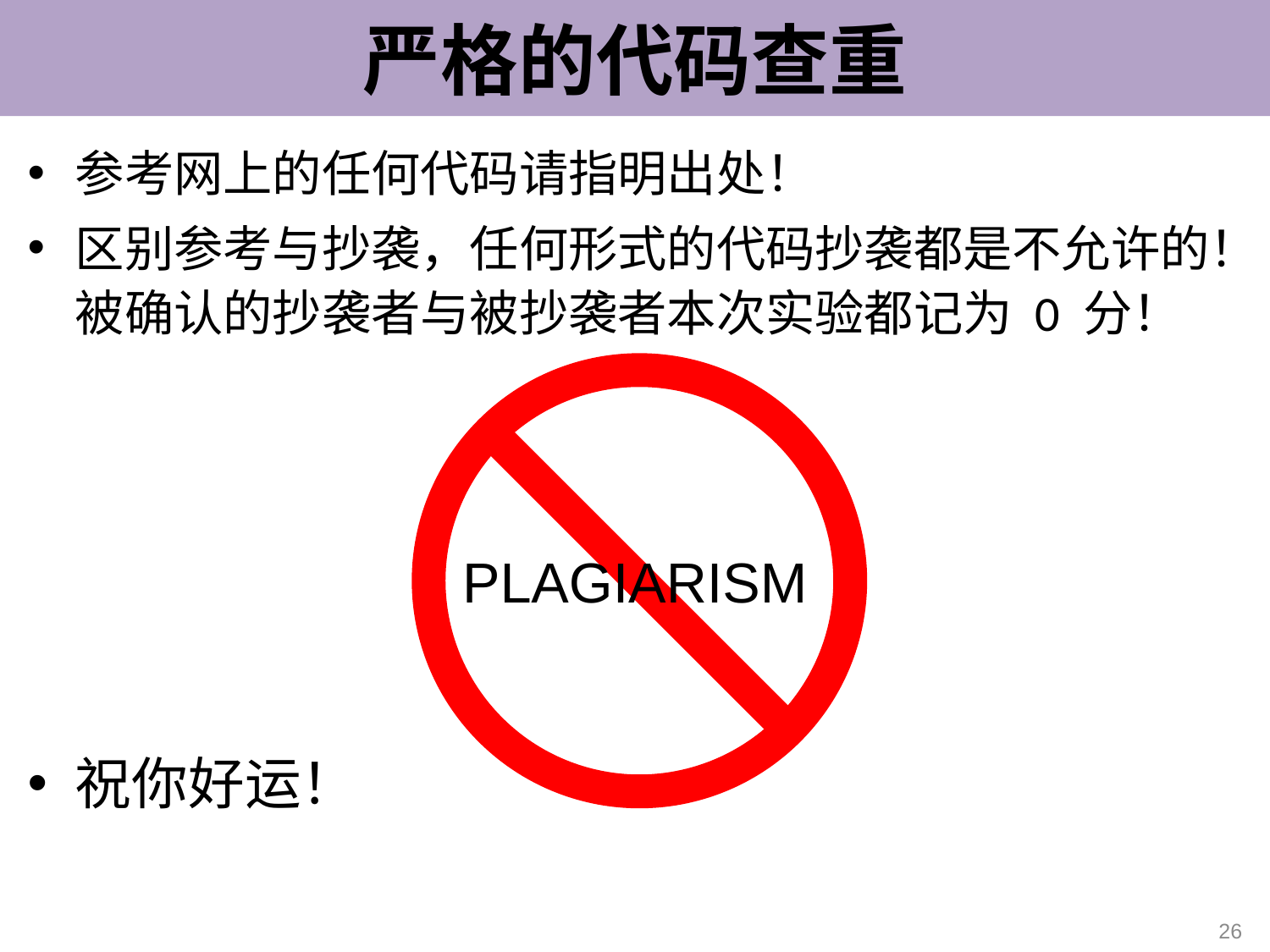

# 严格的代码查重
参考网上的任何代码请指明出处！
区别参考与抄袭，任何形式的代码抄袭都是不允许的！被确认的抄袭者与被抄袭者本次实验都记为 0 分！

祝你好运！

PLAGIARISM
26